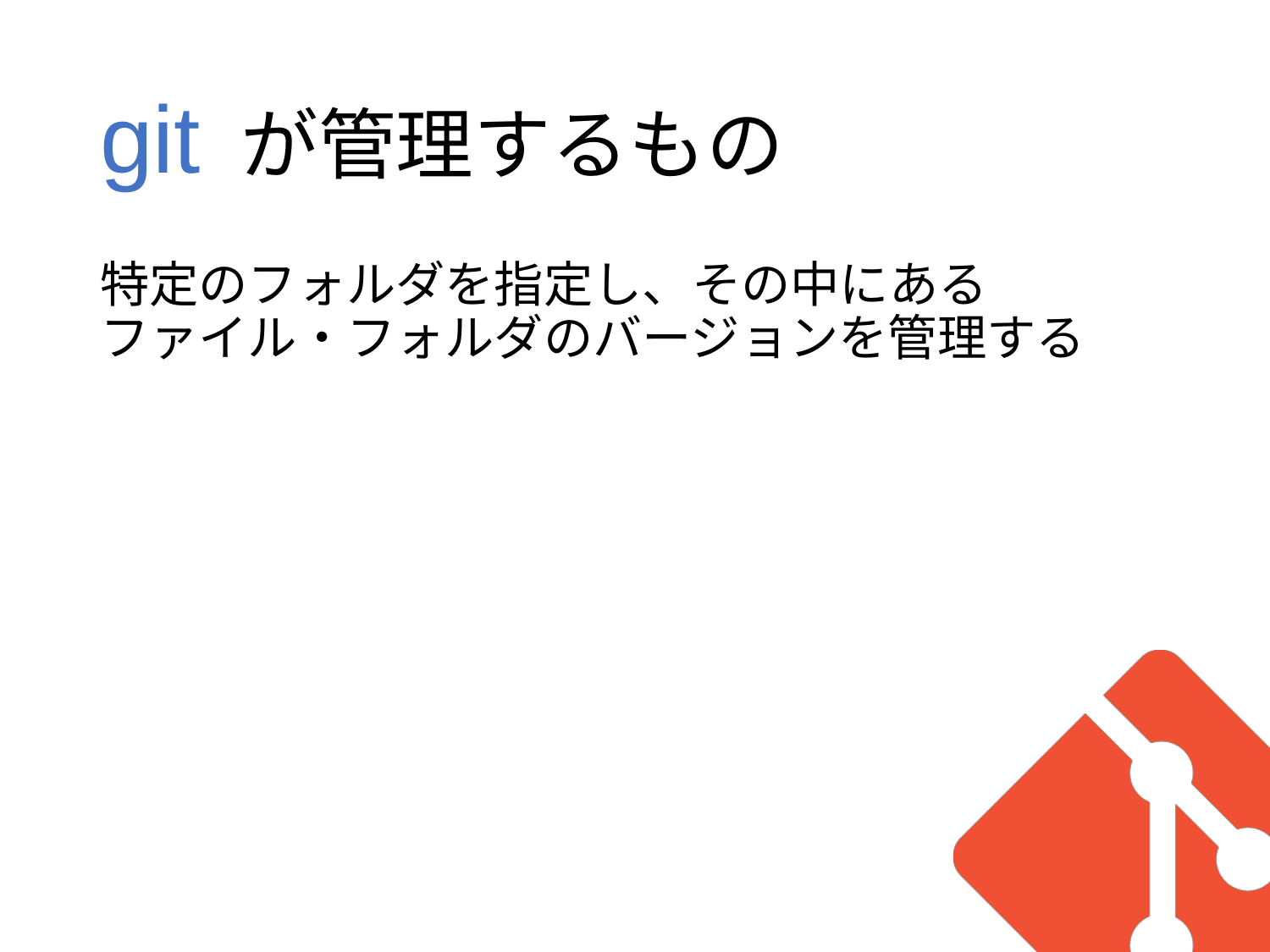

# git が管理するもの
特定のフォルダを指定し、その中にある
ファイル・フォルダのバージョンを管理する